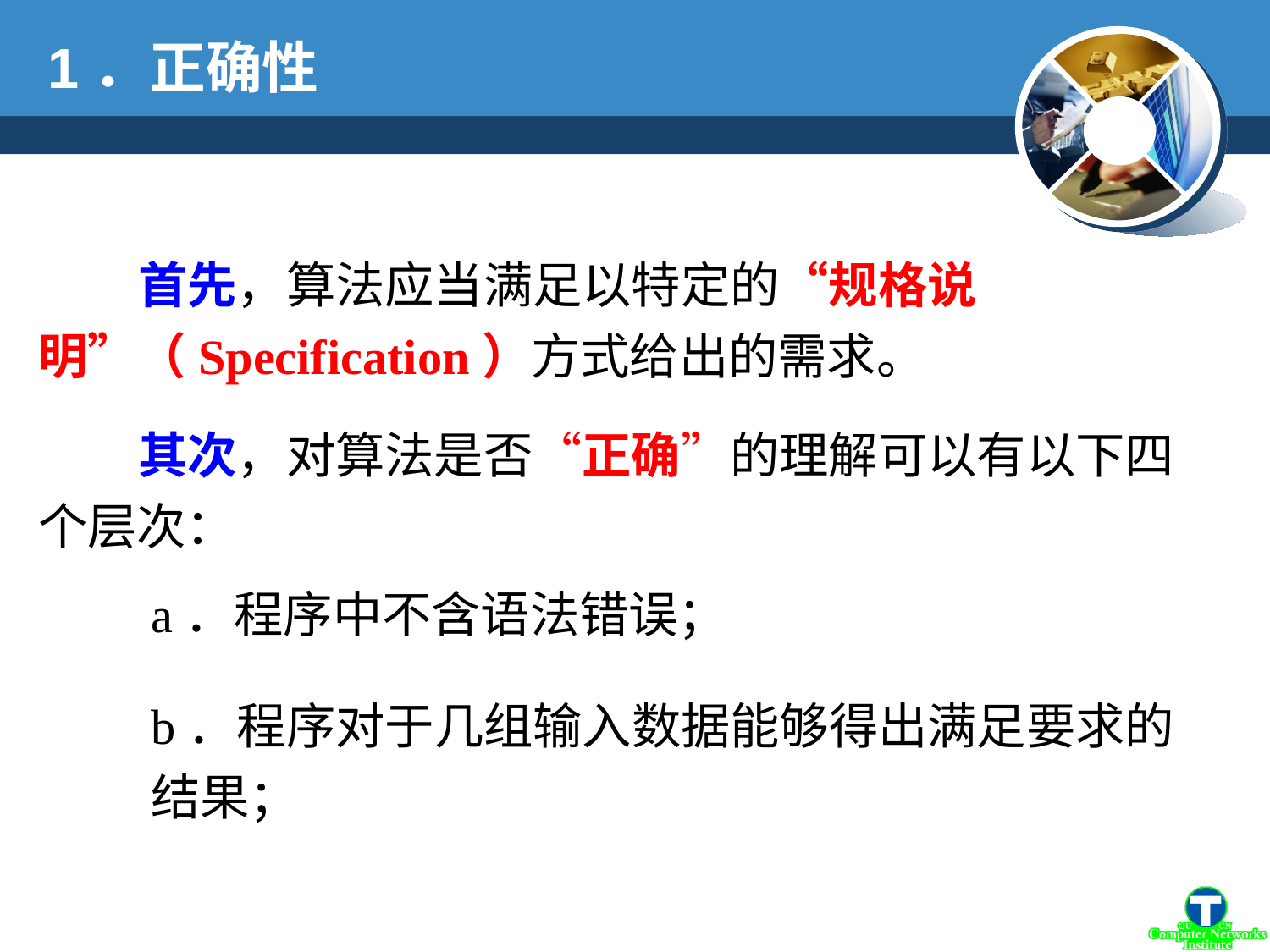

1．正确性
        首先，算法应当满足以特定的“规格说明”（Specification）方式给出的需求。
        其次，对算法是否“正确”的理解可以有以下四个层次：
a．程序中不含语法错误；
b．程序对于几组输入数据能够得出满足要求的结果；